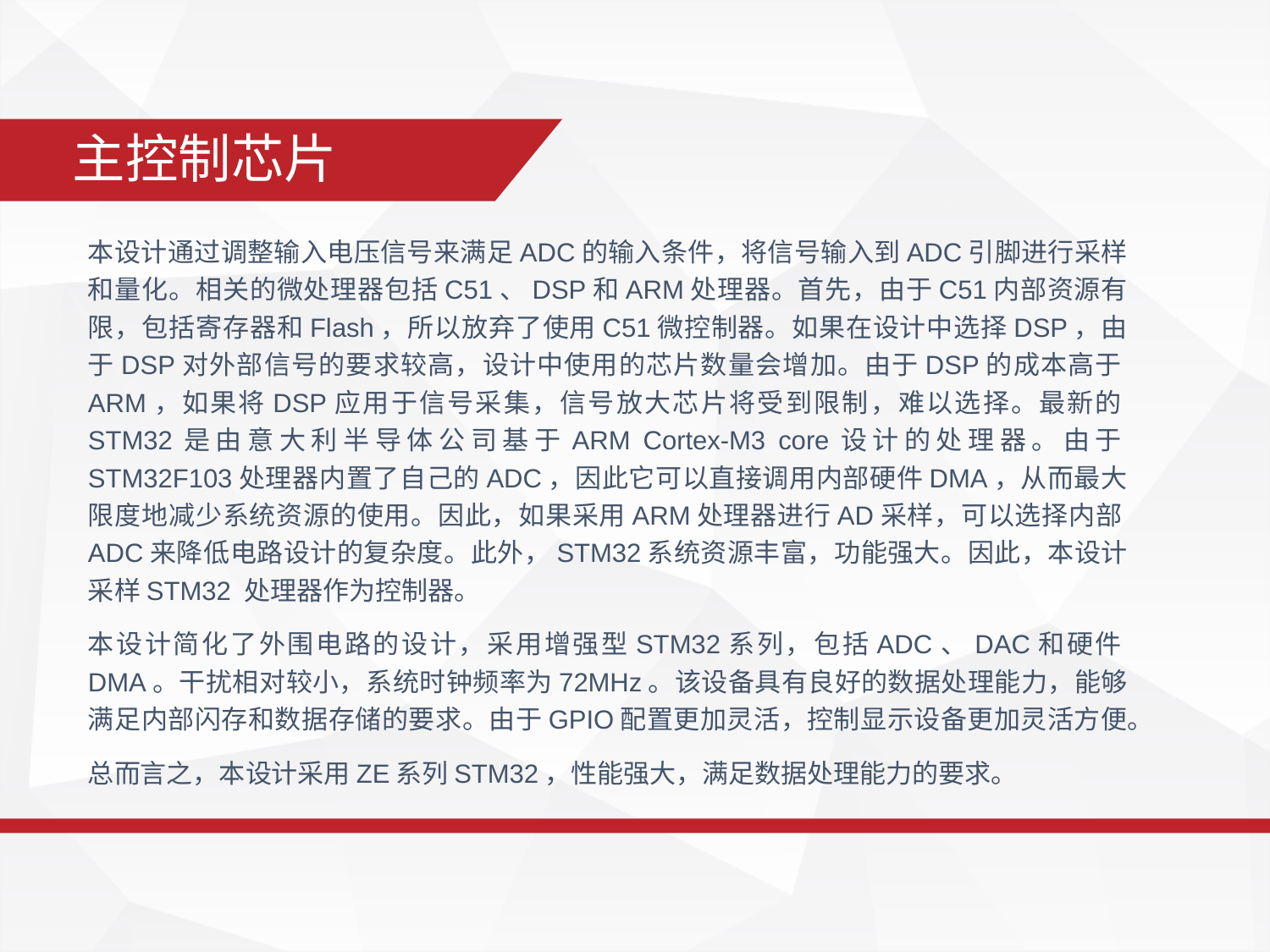

主控制芯片
本设计通过调整输入电压信号来满足ADC的输入条件，将信号输入到ADC引脚进行采样和量化。相关的微处理器包括C51、DSP和ARM处理器。首先，由于C51内部资源有限，包括寄存器和Flash，所以放弃了使用C51微控制器。如果在设计中选择DSP，由于DSP对外部信号的要求较高，设计中使用的芯片数量会增加。由于DSP的成本高于ARM，如果将DSP应用于信号采集，信号放大芯片将受到限制，难以选择。最新的STM32是由意大利半导体公司基于ARM Cortex-M3 core设计的处理器。由于STM32F103处理器内置了自己的ADC，因此它可以直接调用内部硬件DMA，从而最大限度地减少系统资源的使用。因此，如果采用ARM处理器进行AD采样，可以选择内部ADC来降低电路设计的复杂度。此外，STM32系统资源丰富，功能强大。因此，本设计采样STM32 处理器作为控制器。
本设计简化了外围电路的设计，采用增强型STM32系列，包括ADC、DAC和硬件DMA。干扰相对较小，系统时钟频率为72MHz。该设备具有良好的数据处理能力，能够满足内部闪存和数据存储的要求。由于GPIO配置更加灵活，控制显示设备更加灵活方便。
总而言之，本设计采用ZE系列STM32，性能强大，满足数据处理能力的要求。